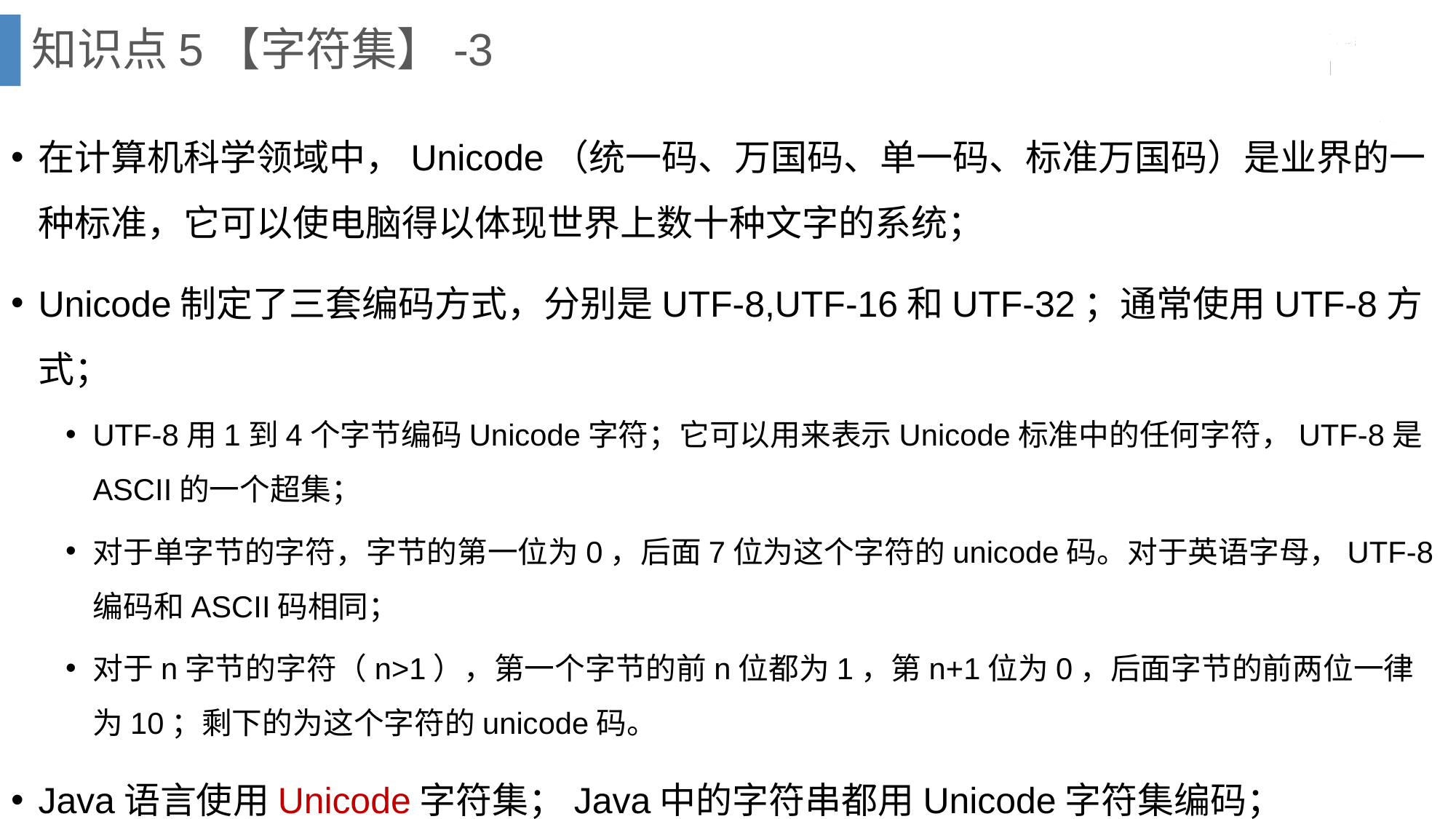

知识点5【字符集】-3
在计算机科学领域中，Unicode（统一码、万国码、单一码、标准万国码）是业界的一种标准，它可以使电脑得以体现世界上数十种文字的系统；
Unicode制定了三套编码方式，分别是UTF-8,UTF-16和UTF-32；通常使用UTF-8方式；
UTF-8用1到4个字节编码Unicode字符；它可以用来表示Unicode标准中的任何字符，UTF-8是ASCII的一个超集；
对于单字节的字符，字节的第一位为0，后面7位为这个字符的unicode码。对于英语字母，UTF-8编码和ASCII码相同；
对于n字节的字符（n>1），第一个字节的前n位都为1，第n+1位为0，后面字节的前两位一律为10；剩下的为这个字符的unicode码。
Java语言使用Unicode字符集；Java中的字符串都用Unicode字符集编码；